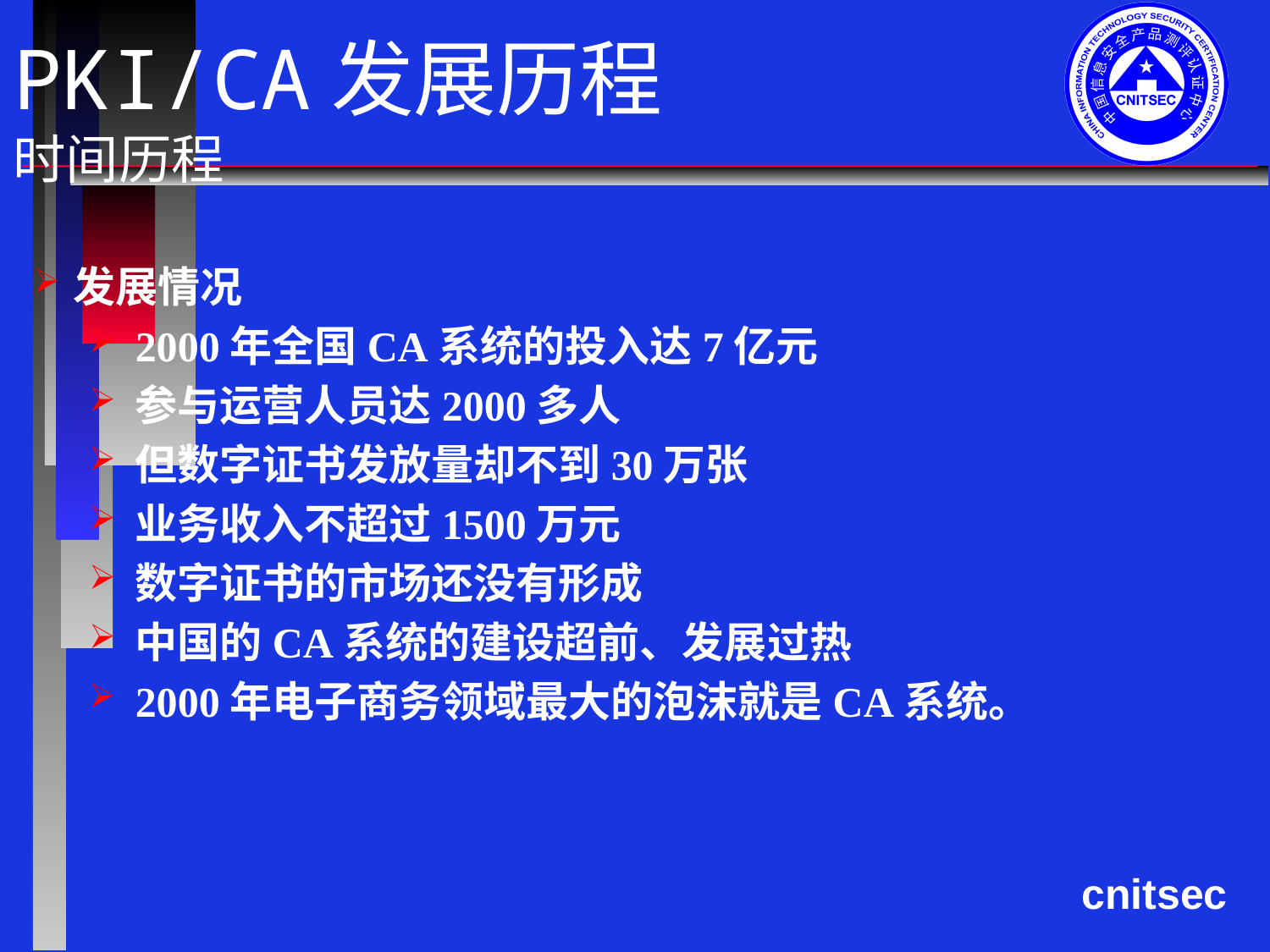

# PKI/CA发展历程 时间历程
发展情况
2000年全国CA系统的投入达7亿元
参与运营人员达2000多人
但数字证书发放量却不到30万张
业务收入不超过1500万元
数字证书的市场还没有形成
中国的CA系统的建设超前、发展过热
2000年电子商务领域最大的泡沫就是CA系统。